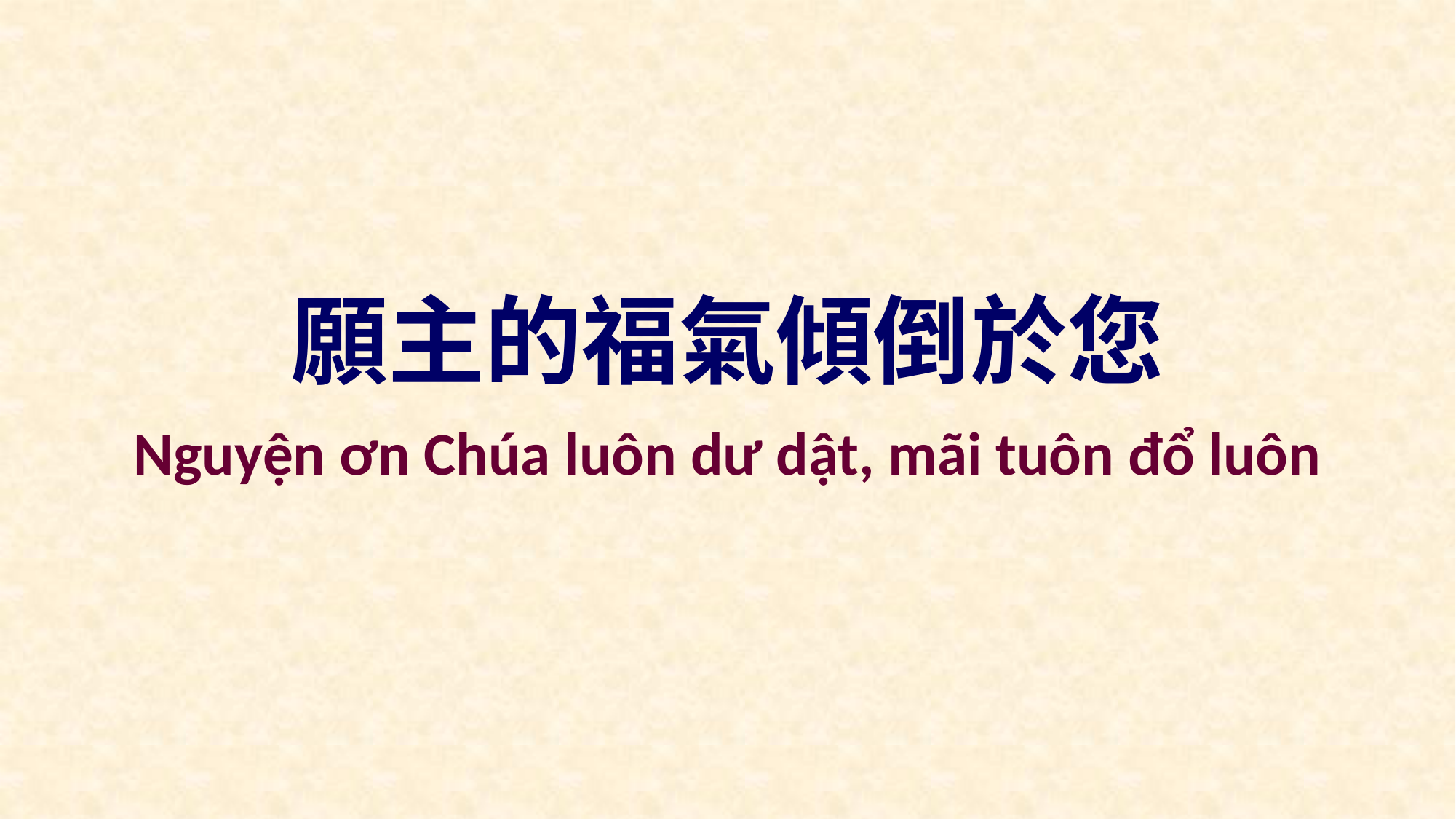

願主的福氣傾倒於您
Nguyện ơn Chúa luôn dư dật, mãi tuôn đổ luôn